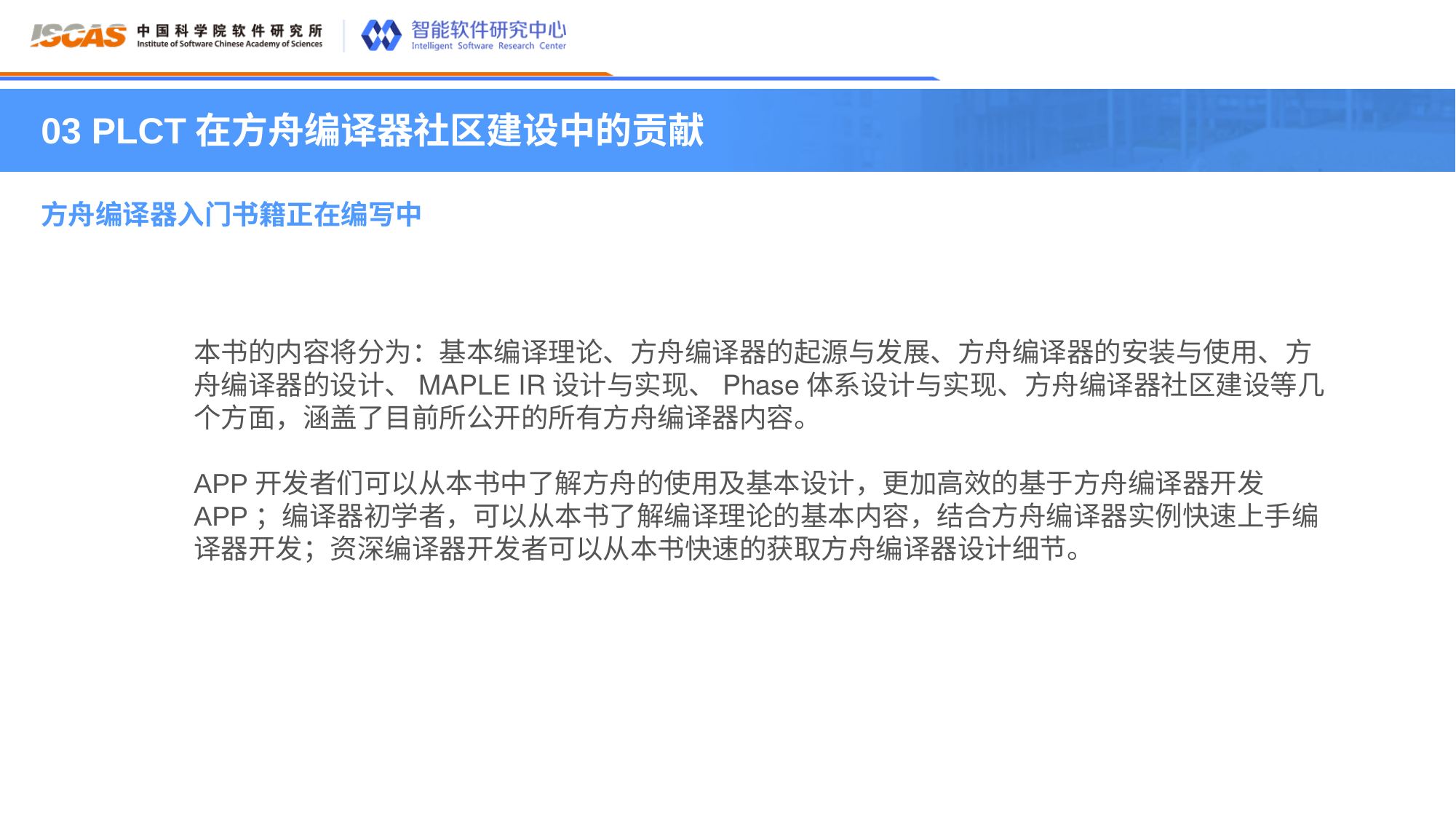

03 PLCT在方舟编译器社区建设中的贡献

方舟编译器入门书籍正在编写中
本书的内容将分为：基本编译理论、方舟编译器的起源与发展、方舟编译器的安装与使用、方舟编译器的设计、MAPLE IR设计与实现、Phase体系设计与实现、方舟编译器社区建设等几个方面，涵盖了目前所公开的所有方舟编译器内容。

APP开发者们可以从本书中了解方舟的使用及基本设计，更加高效的基于方舟编译器开发APP；编译器初学者，可以从本书了解编译理论的基本内容，结合方舟编译器实例快速上手编译器开发；资深编译器开发者可以从本书快速的获取方舟编译器设计细节。